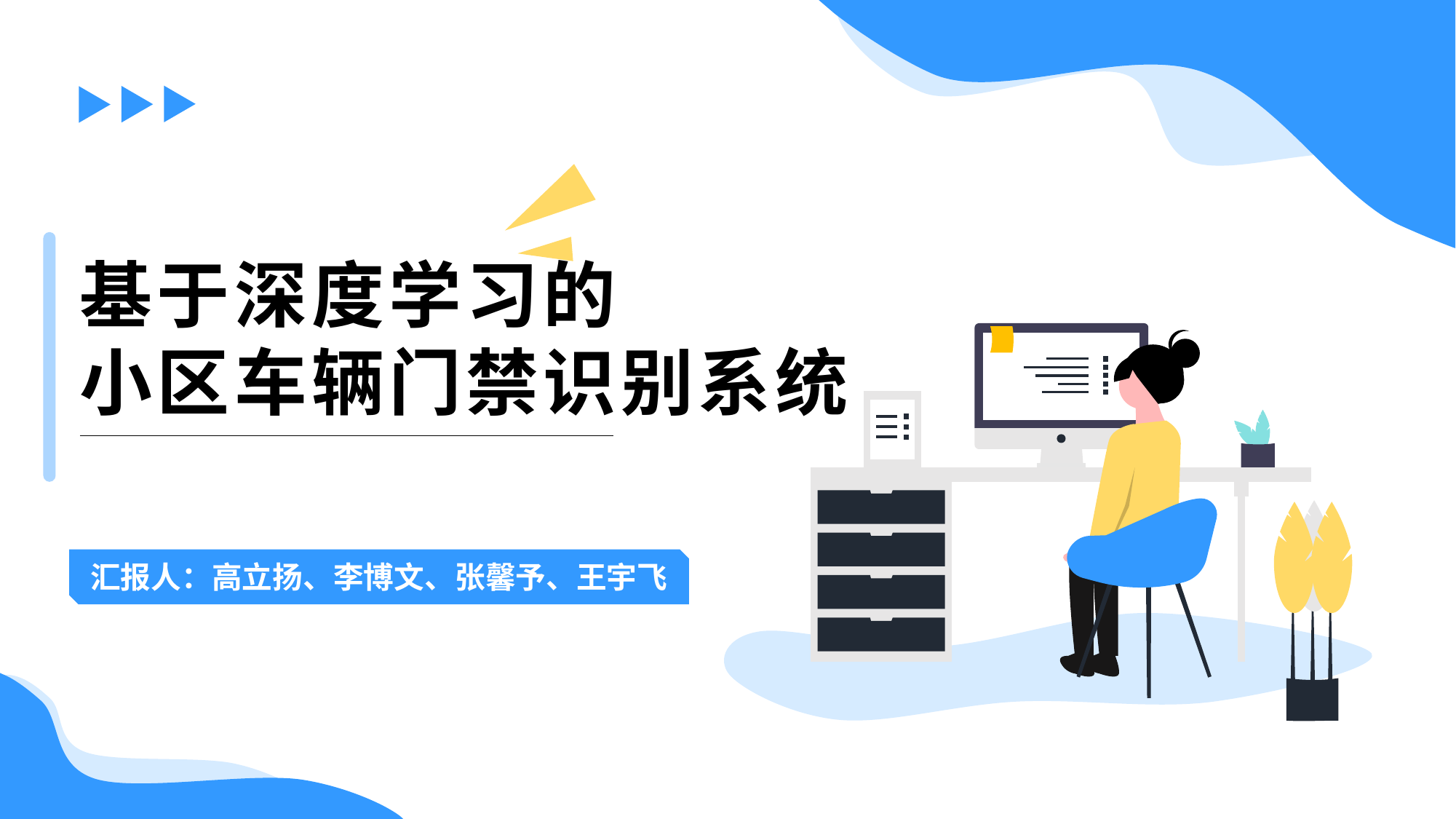

基于深度学习的
小区车辆门禁识别系统
汇报人：高立扬、李博文、张馨予、王宇飞